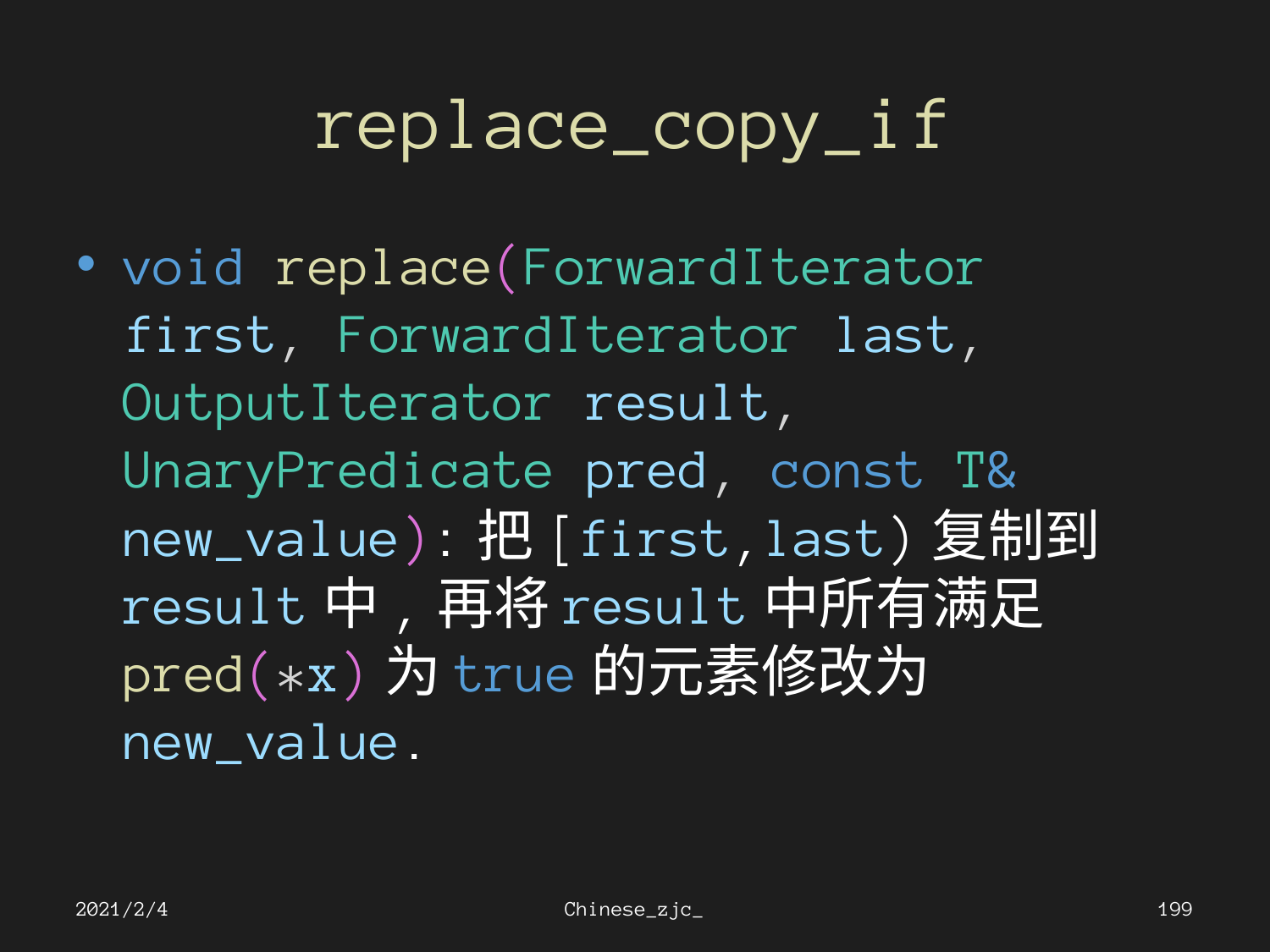

# replace_copy_if
void replace(ForwardIterator first, ForwardIterator last, OutputIterator result, UnaryPredicate pred, const T& new_value):把[first,last)复制到result中,再将result中所有满足pred(*x)为true的元素修改为new_value.
2021/2/4
Chinese_zjc_
199